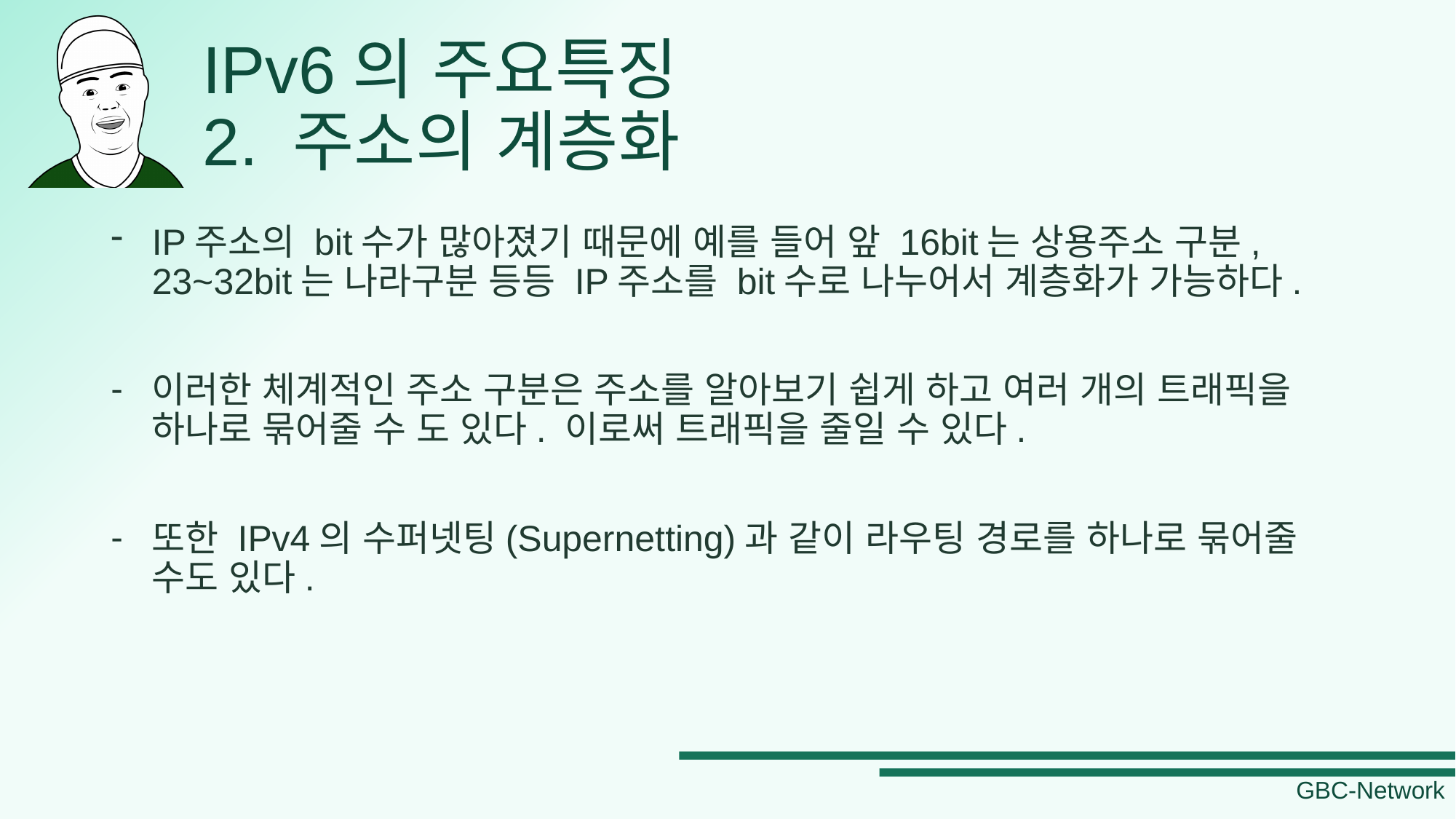

# IPv6의 주요특징 2. 주소의 계층화
IP주소의 bit수가 많아졌기 때문에 예를 들어 앞 16bit는 상용주소 구분, 23~32bit는 나라구분 등등 IP주소를 bit수로 나누어서 계층화가 가능하다.

이러한 체계적인 주소 구분은 주소를 알아보기 쉽게 하고 여러 개의 트래픽을 하나로 묶어줄 수 도 있다. 이로써 트래픽을 줄일 수 있다.

또한 IPv4의 수퍼넷팅(Supernetting)과 같이 라우팅 경로를 하나로 묶어줄 수도 있다.